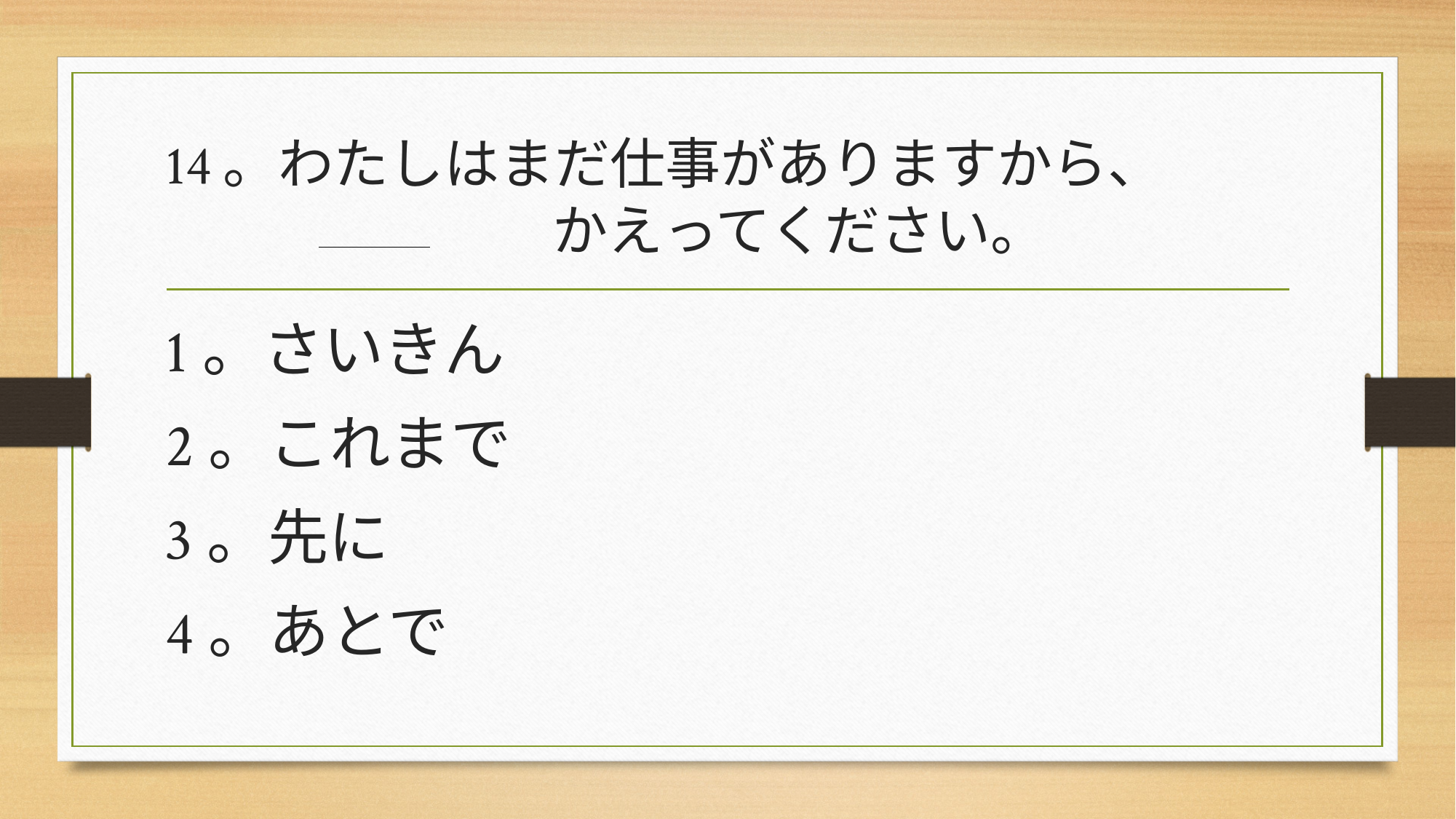

# 14。わたしはまだ仕事がありますから、　　 　　　　　　　かえってください。
1。さいきん
2。これまで
3。先に
4。あとで